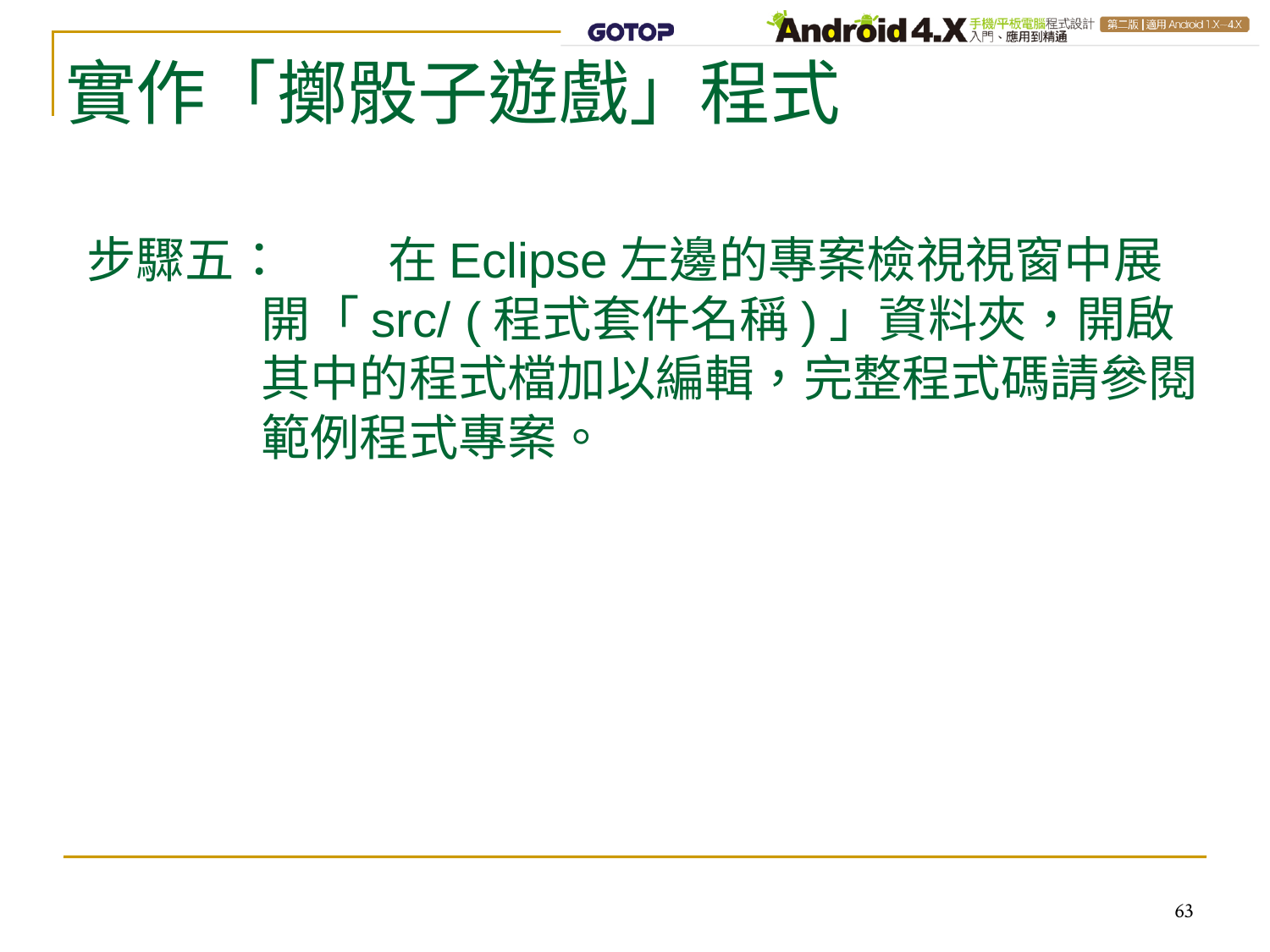

實作「擲骰子遊戲」程式
步驟五：	在Eclipse左邊的專案檢視視窗中展開「src/ (程式套件名稱)」資料夾，開啟其中的程式檔加以編輯，完整程式碼請參閱範例程式專案。
63